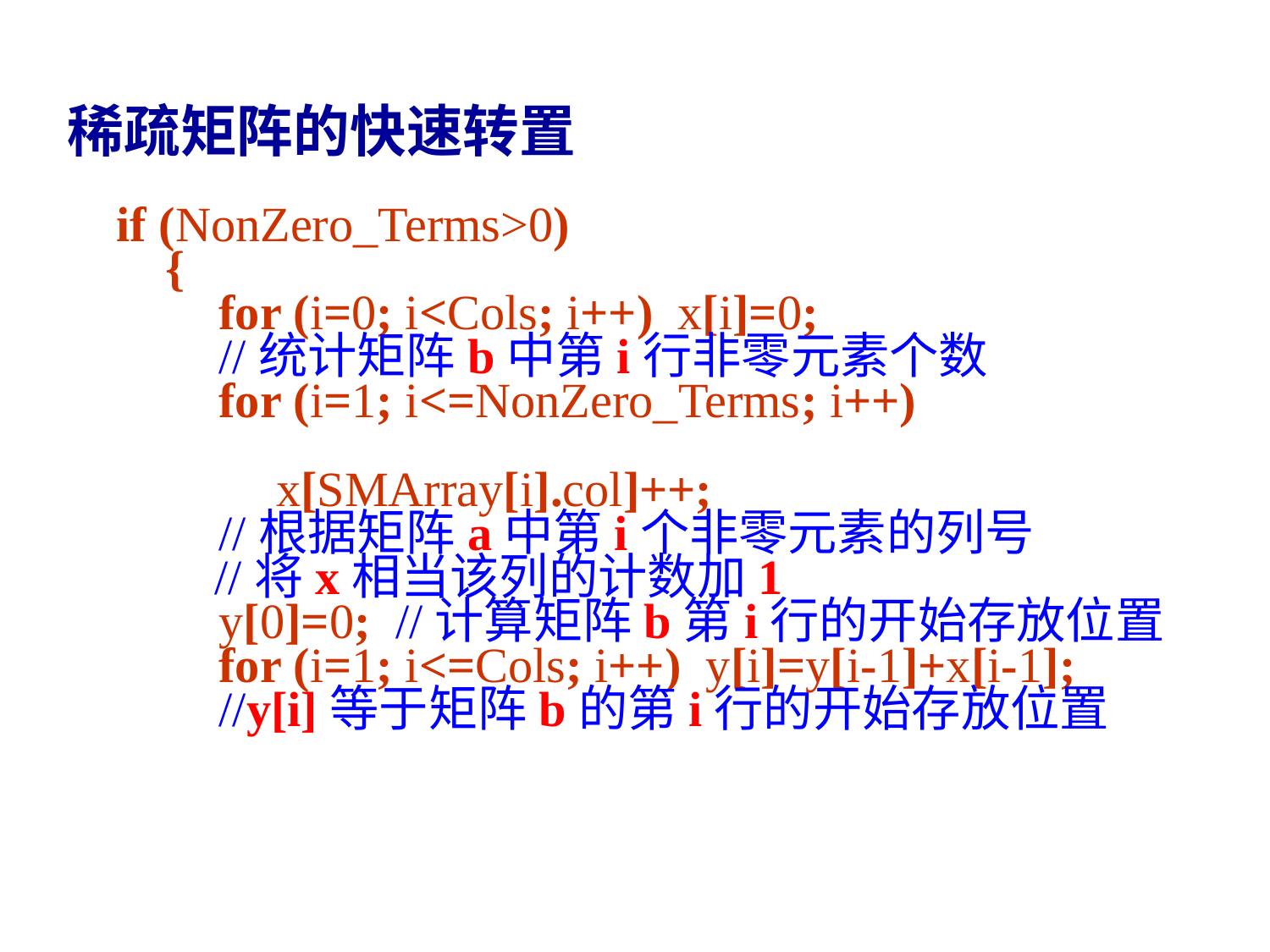

稀疏矩阵的快速转置

    if (NonZero_Terms>0)
        {
	  for (i=0; i<Cols; i++)  x[i]=0;
	  //统计矩阵b中第i行非零元素个数
	  for (i=1; i<=NonZero_Terms; i++)
                 x[SMArray[i].col]++;
	  //根据矩阵a中第i个非零元素的列号
            //将x相当该列的计数加1
	  y[0]=0;  //计算矩阵b第i行的开始存放位置
	  for (i=1; i<=Cols; i++)  y[i]=y[i-1]+x[i-1];
	  //y[i]等于矩阵b的第i行的开始存放位置
45